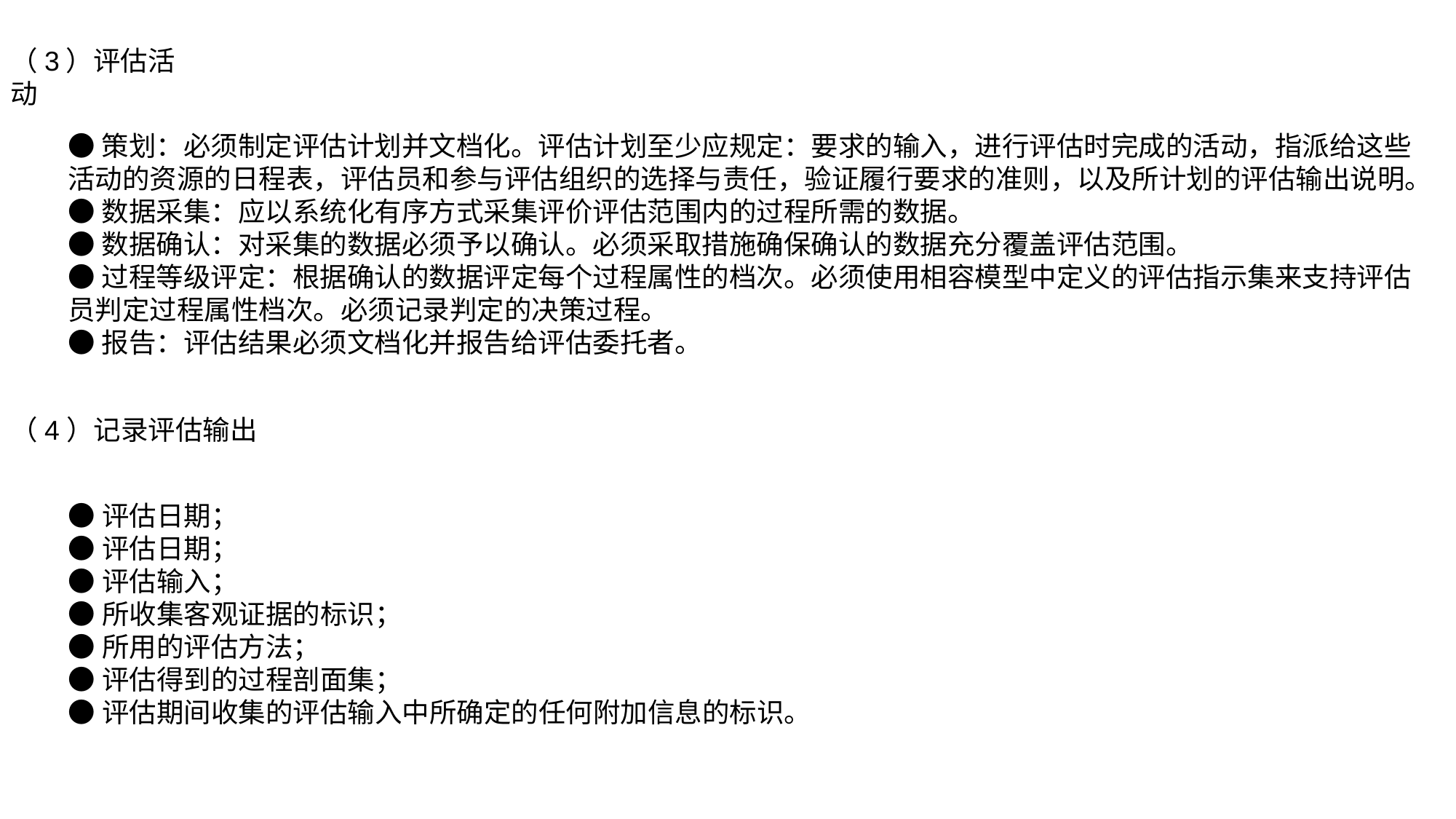

（3）评估活动
●策划：必须制定评估计划并文档化。评估计划至少应规定：要求的输入，进行评估时完成的活动，指派给这些活动的资源的日程表，评估员和参与评估组织的选择与责任，验证履行要求的准则，以及所计划的评估输出说明。
●数据采集：应以系统化有序方式采集评价评估范围内的过程所需的数据。
●数据确认：对采集的数据必须予以确认。必须采取措施确保确认的数据充分覆盖评估范围。
●过程等级评定：根据确认的数据评定每个过程属性的档次。必须使用相容模型中定义的评估指示集来支持评估员判定过程属性档次。必须记录判定的决策过程。
●报告：评估结果必须文档化并报告给评估委托者。
（4）记录评估输出
●评估日期；
●评估日期；
●评估输入；
●所收集客观证据的标识；
●所用的评估方法；
●评估得到的过程剖面集；
●评估期间收集的评估输入中所确定的任何附加信息的标识。